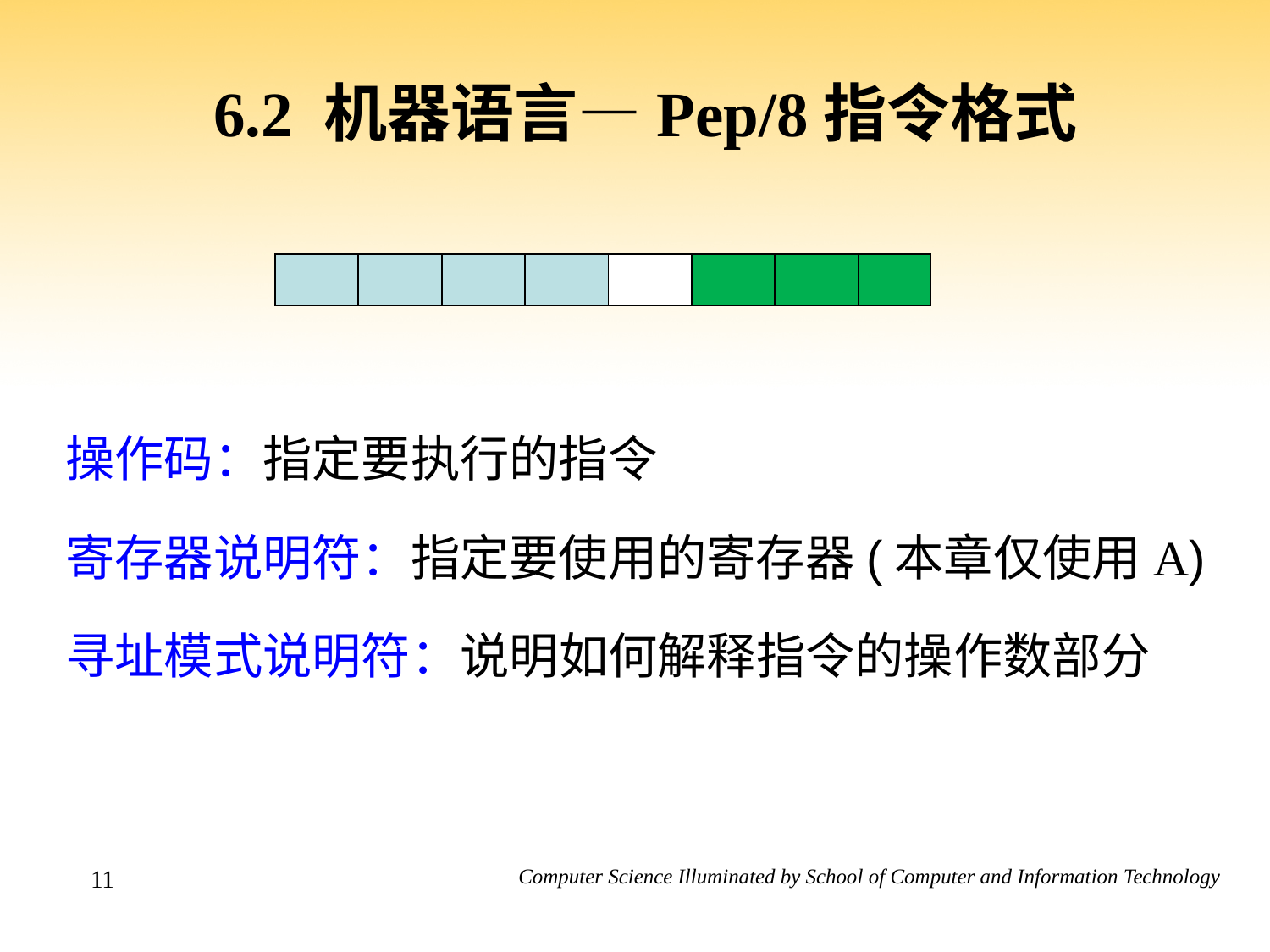

# 6.2 机器语言—Pep/8指令格式
|  |  |  |  |  |  |  |  |
| --- | --- | --- | --- | --- | --- | --- | --- |
操作码：指定要执行的指令
寄存器说明符：指定要使用的寄存器(本章仅使用A)
寻址模式说明符：说明如何解释指令的操作数部分
11